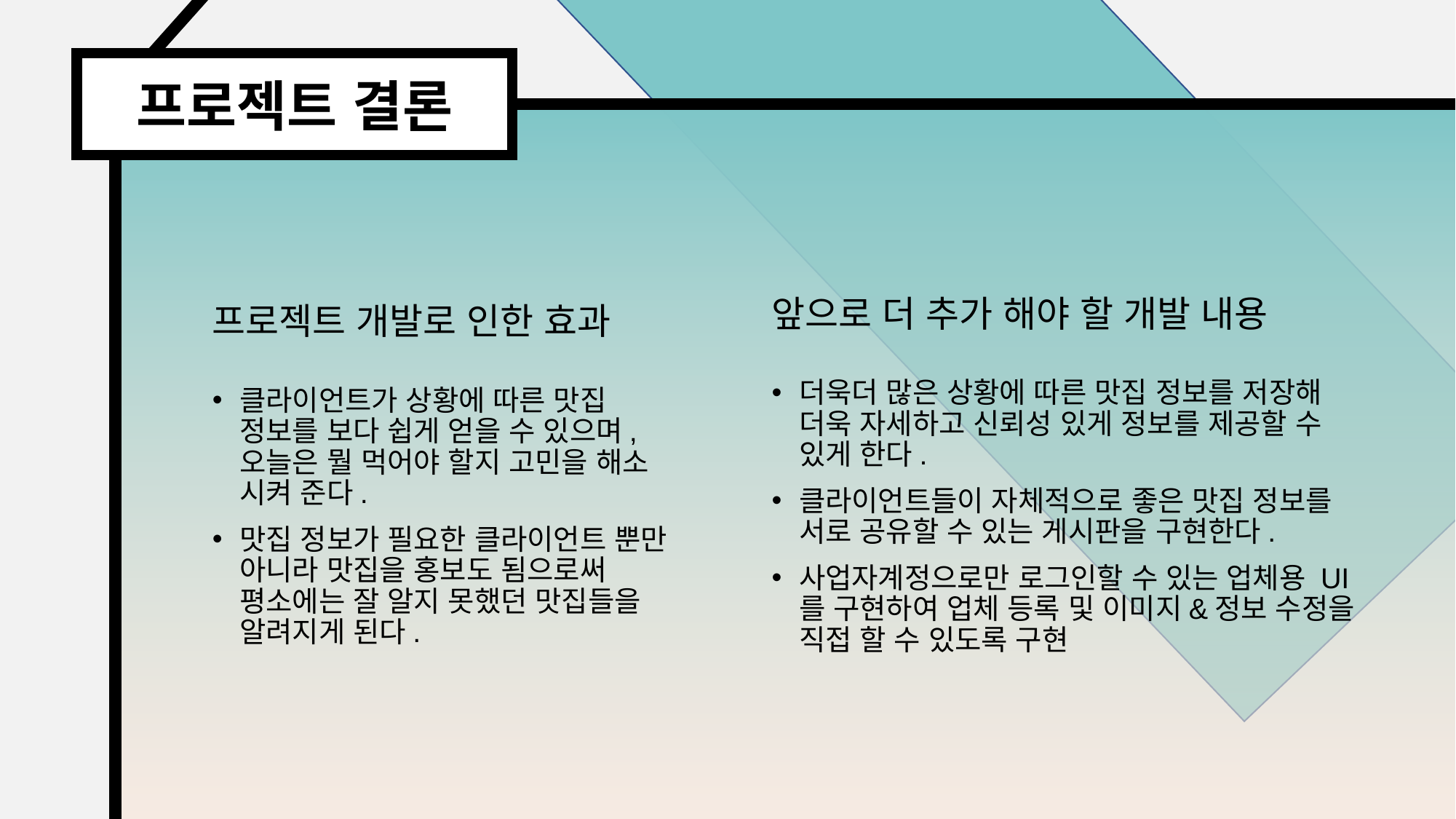

프로젝트 결론

프로젝트 개발로 인한 효과

클라이언트가 상황에 따른 맛집 정보를 보다 쉽게 얻을 수 있으며, 오늘은 뭘 먹어야 할지 고민을 해소 시켜 준다.
맛집 정보가 필요한 클라이언트 뿐만 아니라 맛집을 홍보도 됨으로써 평소에는 잘 알지 못했던 맛집들을 알려지게 된다.
앞으로 더 추가 해야 할 개발 내용

더욱더 많은 상황에 따른 맛집 정보를 저장해 더욱 자세하고 신뢰성 있게 정보를 제공할 수 있게 한다.
클라이언트들이 자체적으로 좋은 맛집 정보를 서로 공유할 수 있는 게시판을 구현한다.
사업자계정으로만 로그인할 수 있는 업체용 UI를 구현하여 업체 등록 및 이미지&정보 수정을 직접 할 수 있도록 구현